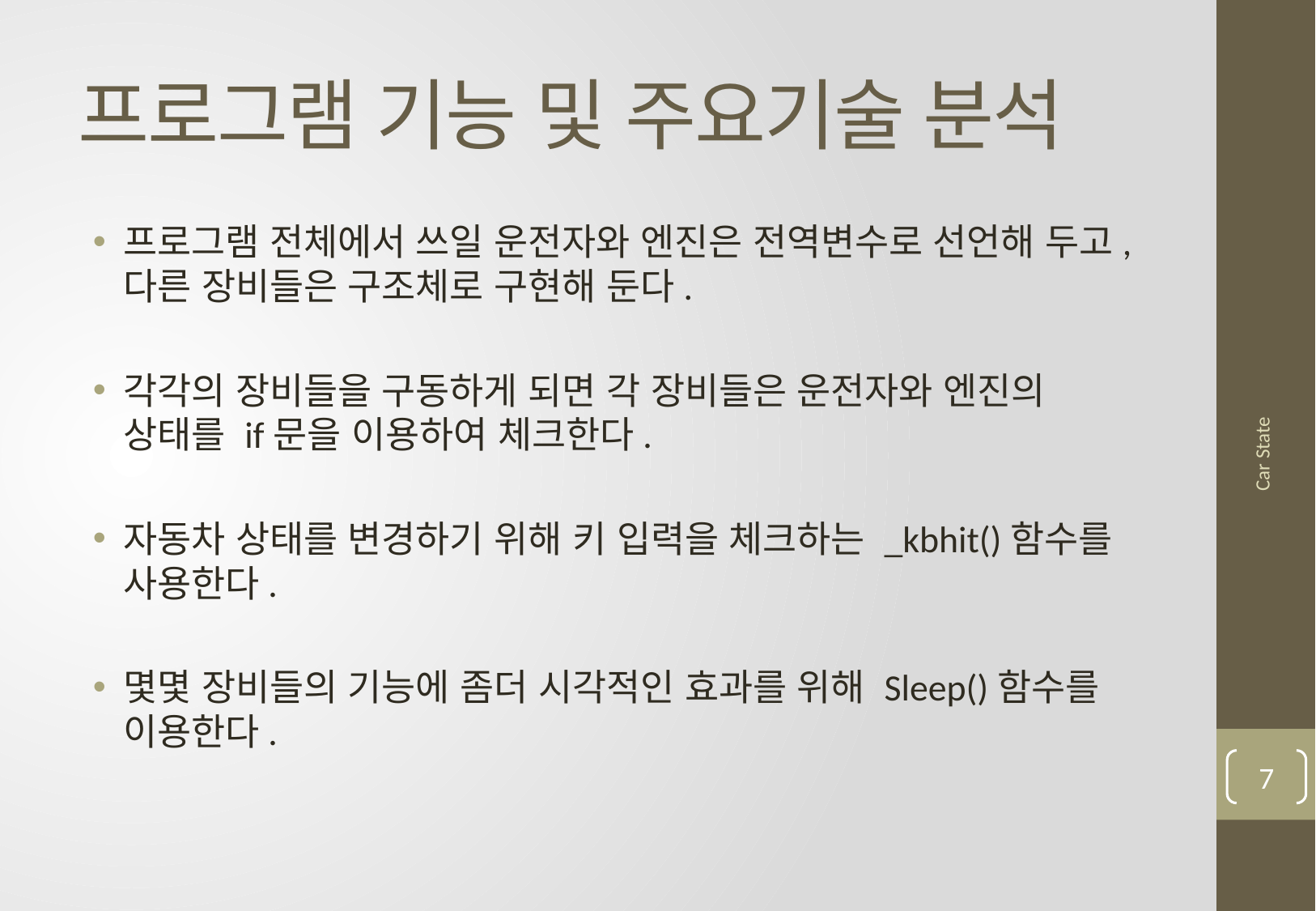

# 프로그램 기능 및 주요기술 분석
프로그램 전체에서 쓰일 운전자와 엔진은 전역변수로 선언해 두고, 다른 장비들은 구조체로 구현해 둔다.

각각의 장비들을 구동하게 되면 각 장비들은 운전자와 엔진의 상태를 if문을 이용하여 체크한다.

자동차 상태를 변경하기 위해 키 입력을 체크하는 _kbhit()함수를 사용한다.

몇몇 장비들의 기능에 좀더 시각적인 효과를 위해 Sleep()함수를 이용한다.

Car State
7